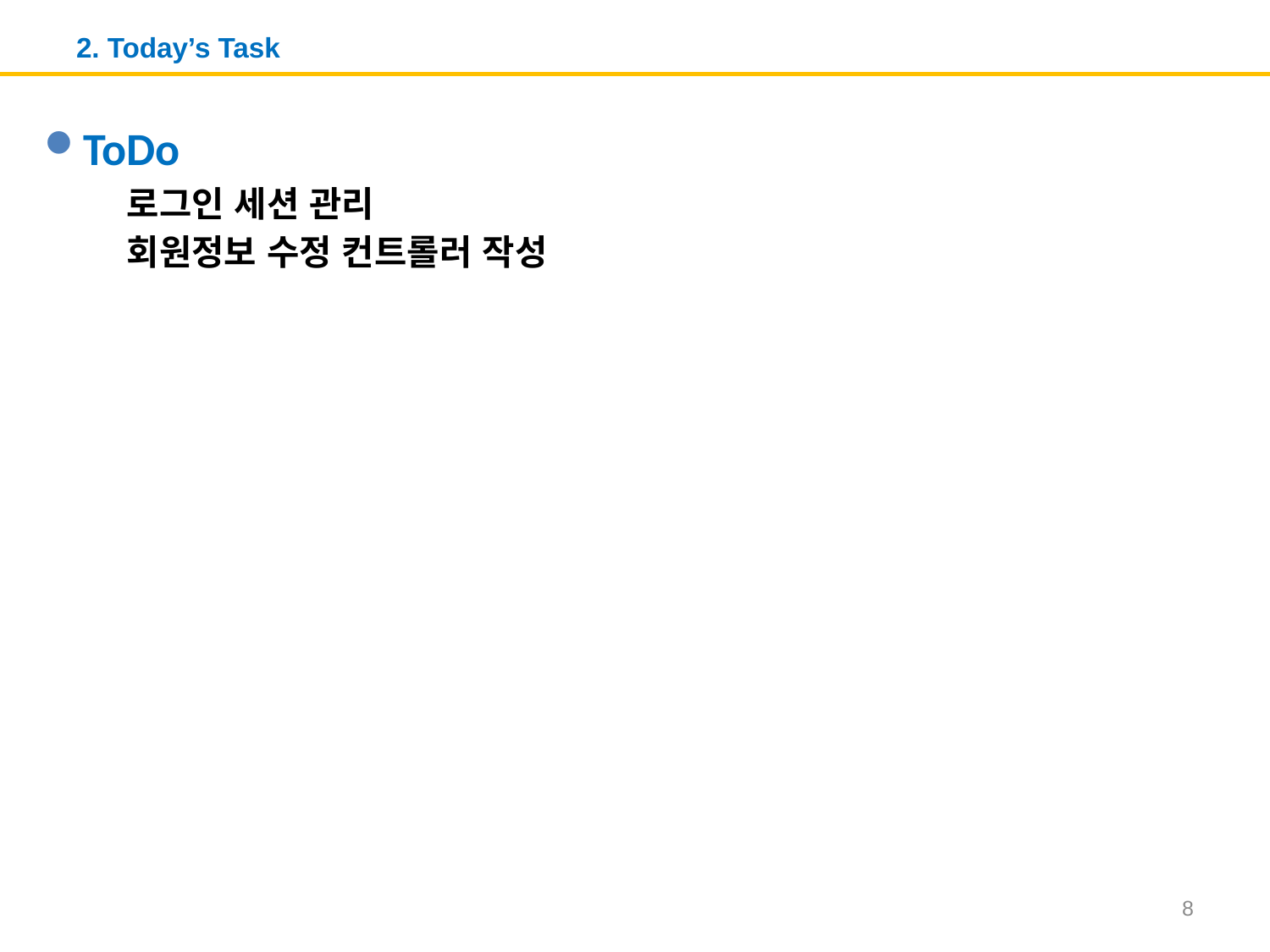

# 2. Today’s Task
ToDo
로그인 세션 관리
회원정보 수정 컨트롤러 작성

8